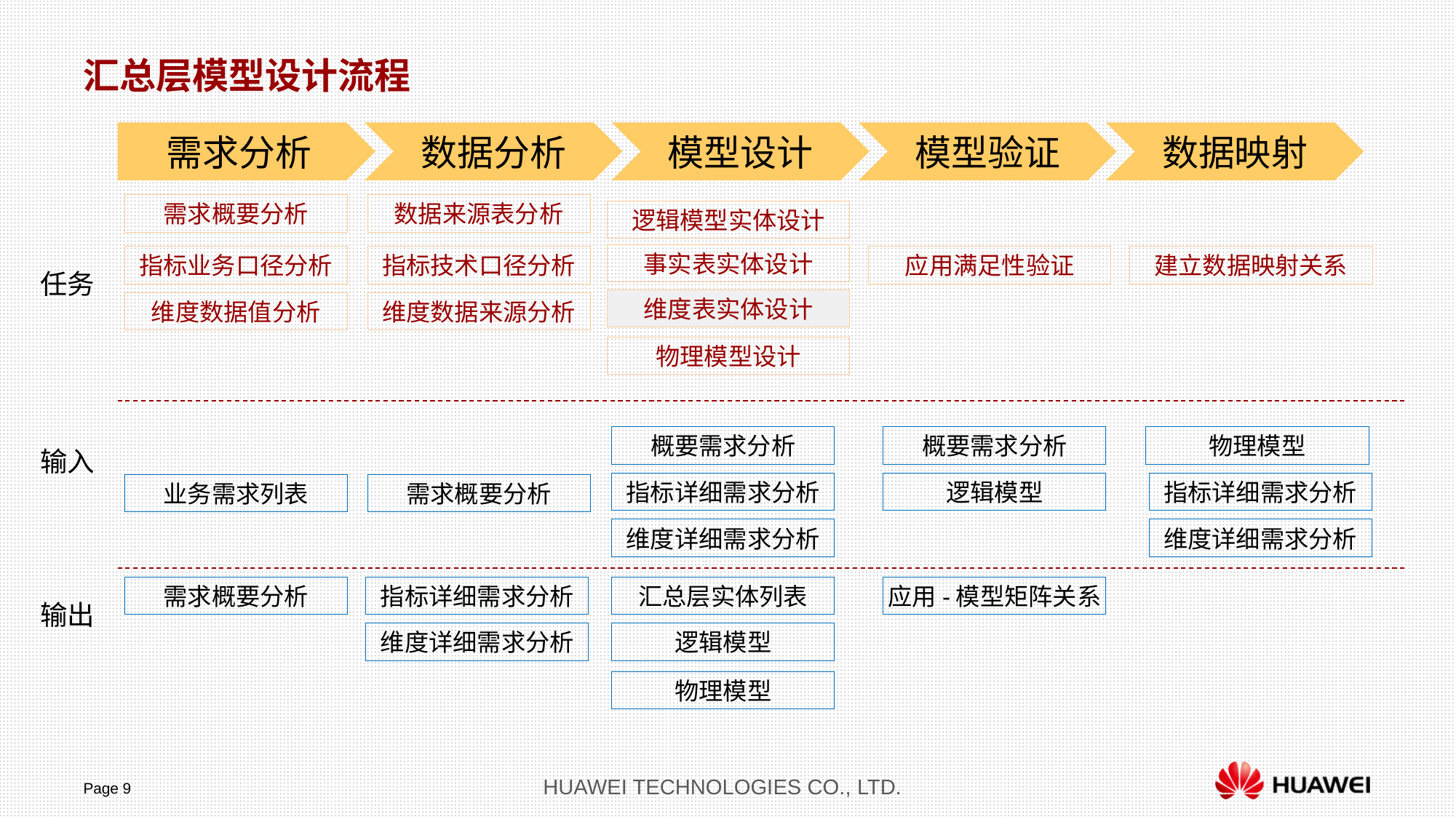

汇总层模型设计流程
需求分析
数据分析
模型设计
模型验证
数据映射
需求概要分析
数据来源表分析
逻辑模型实体设计
事实表实体设计
指标业务口径分析
指标技术口径分析
应用满足性验证
建立数据映射关系
任务
维度表实体设计
维度数据值分析
维度数据来源分析
物理模型设计
概要需求分析
概要需求分析
物理模型
输入
指标详细需求分析
逻辑模型
指标详细需求分析
业务需求列表
需求概要分析
维度详细需求分析
维度详细需求分析
需求概要分析
指标详细需求分析
汇总层实体列表
应用-模型矩阵关系
输出
维度详细需求分析
逻辑模型
物理模型